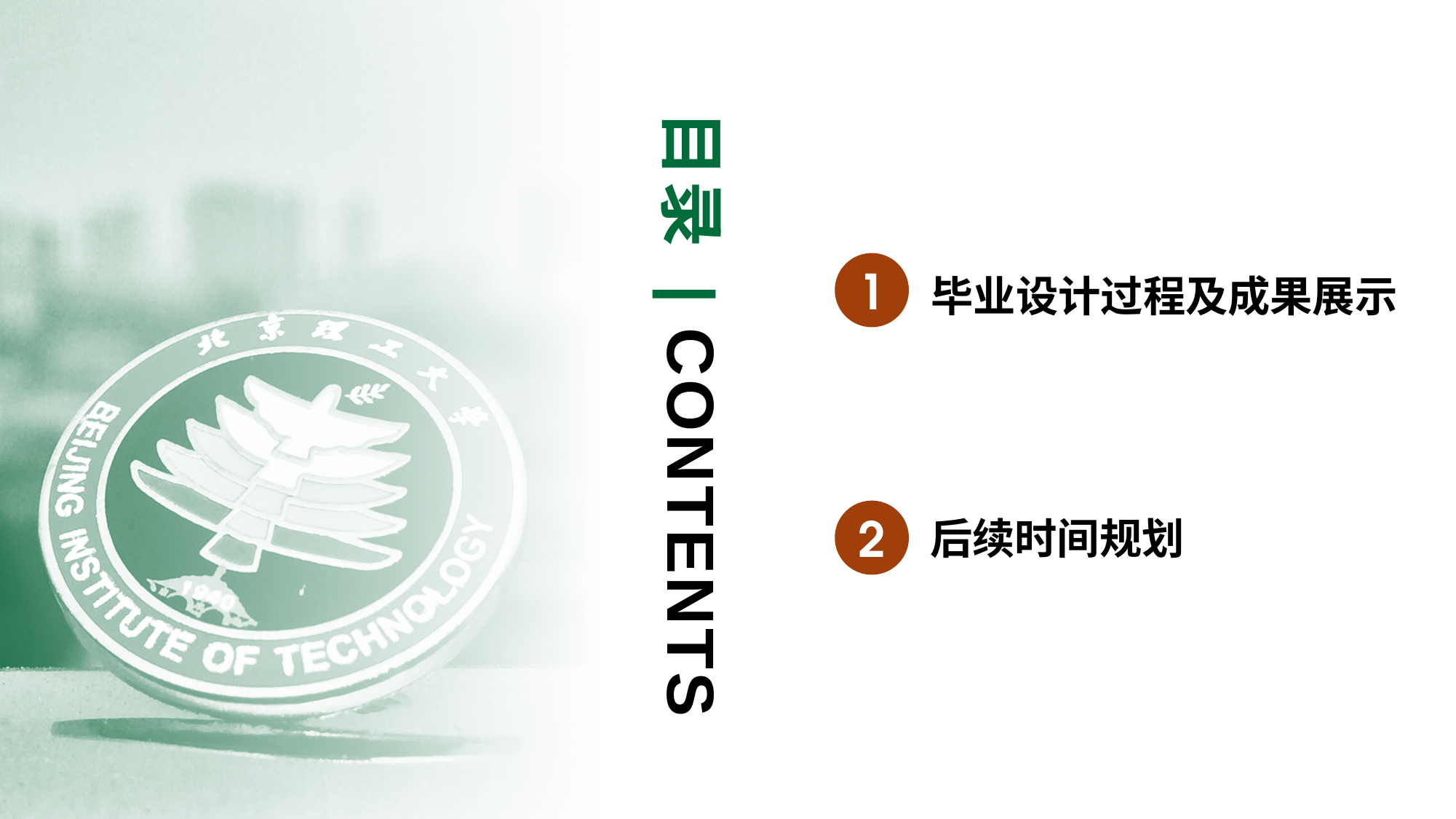

目录 | CONTENTS
1
毕业设计过程及成果展示
2
后续时间规划